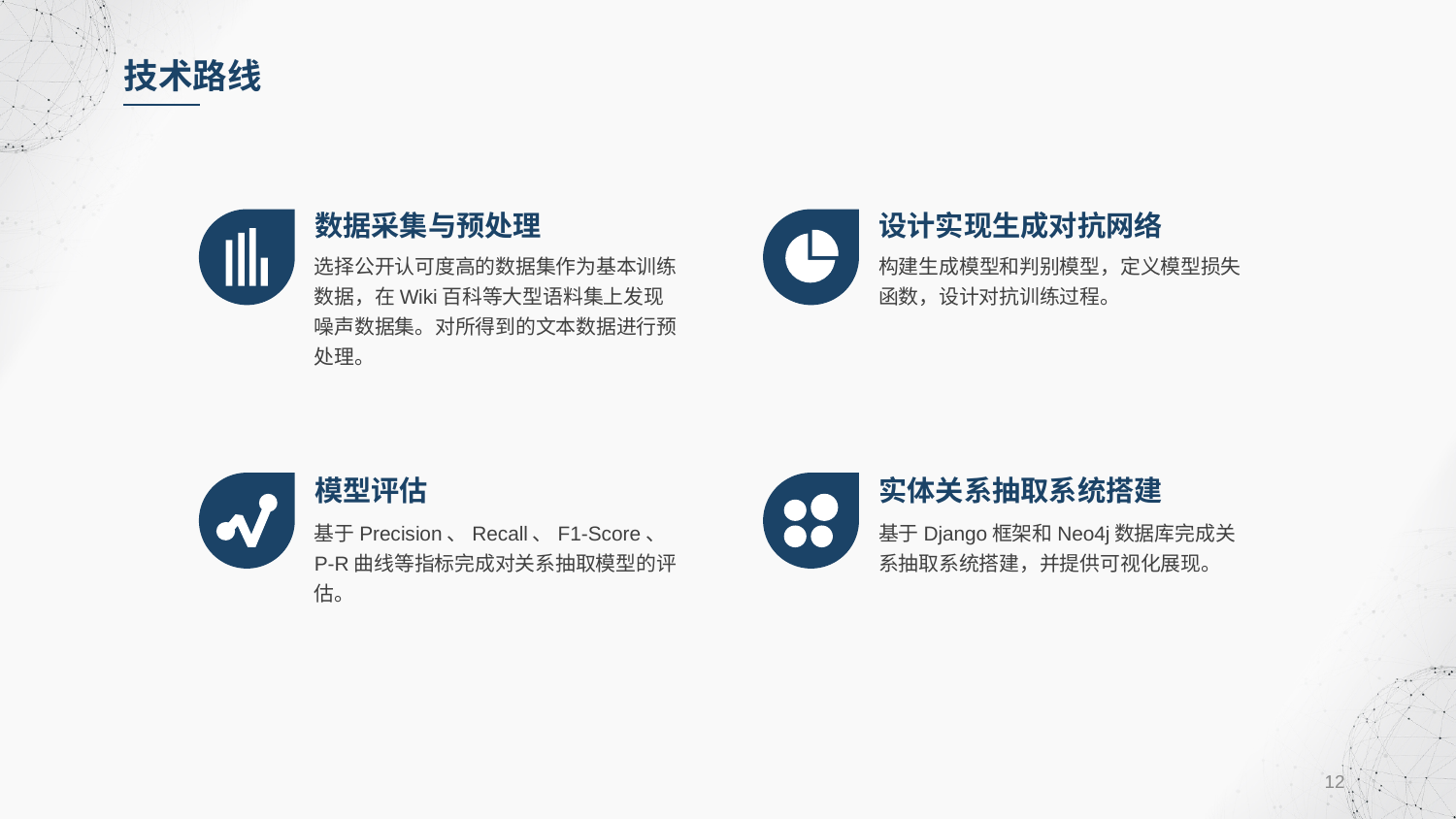

技术路线
数据采集与预处理
设计实现生成对抗网络

选择公开认可度高的数据集作为基本训练数据，在Wiki百科等大型语料集上发现噪声数据集。对所得到的文本数据进行预处理。
构建生成模型和判别模型，定义模型损失函数，设计对抗训练过程。
模型评估
实体关系抽取系统搭建

基于Precision、Recall、F1-Score、P-R曲线等指标完成对关系抽取模型的评估。
基于Django框架和Neo4j数据库完成关系抽取系统搭建，并提供可视化展现。
12